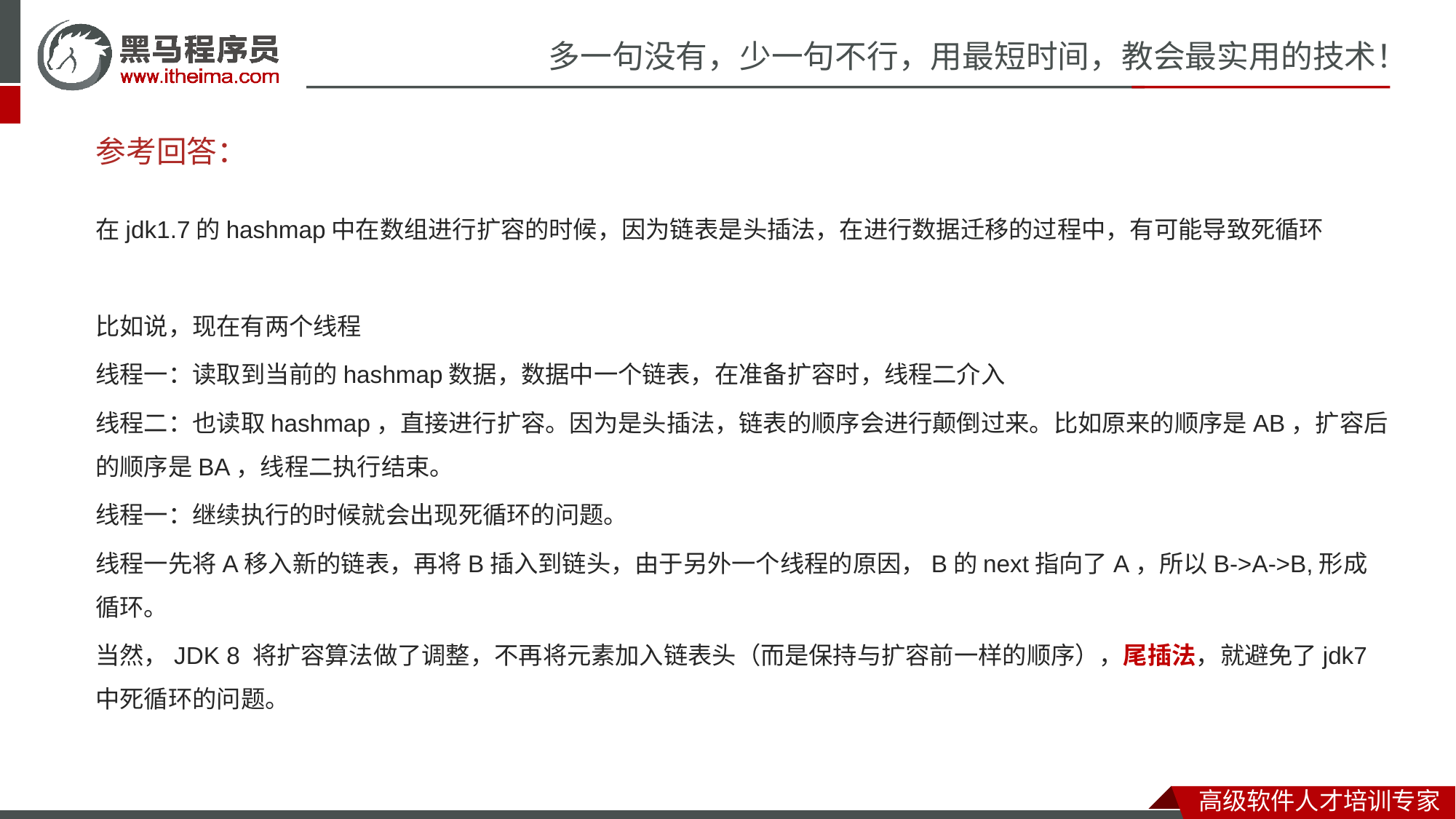

# 参考回答：
在jdk1.7的hashmap中在数组进行扩容的时候，因为链表是头插法，在进行数据迁移的过程中，有可能导致死循环

比如说，现在有两个线程
线程一：读取到当前的hashmap数据，数据中一个链表，在准备扩容时，线程二介入
线程二：也读取hashmap，直接进行扩容。因为是头插法，链表的顺序会进行颠倒过来。比如原来的顺序是AB，扩容后的顺序是BA，线程二执行结束。
线程一：继续执行的时候就会出现死循环的问题。
线程一先将A移入新的链表，再将B插入到链头，由于另外一个线程的原因，B的next指向了A，所以B->A->B,形成循环。
当然，JDK 8 将扩容算法做了调整，不再将元素加入链表头（而是保持与扩容前一样的顺序），尾插法，就避免了jdk7中死循环的问题。